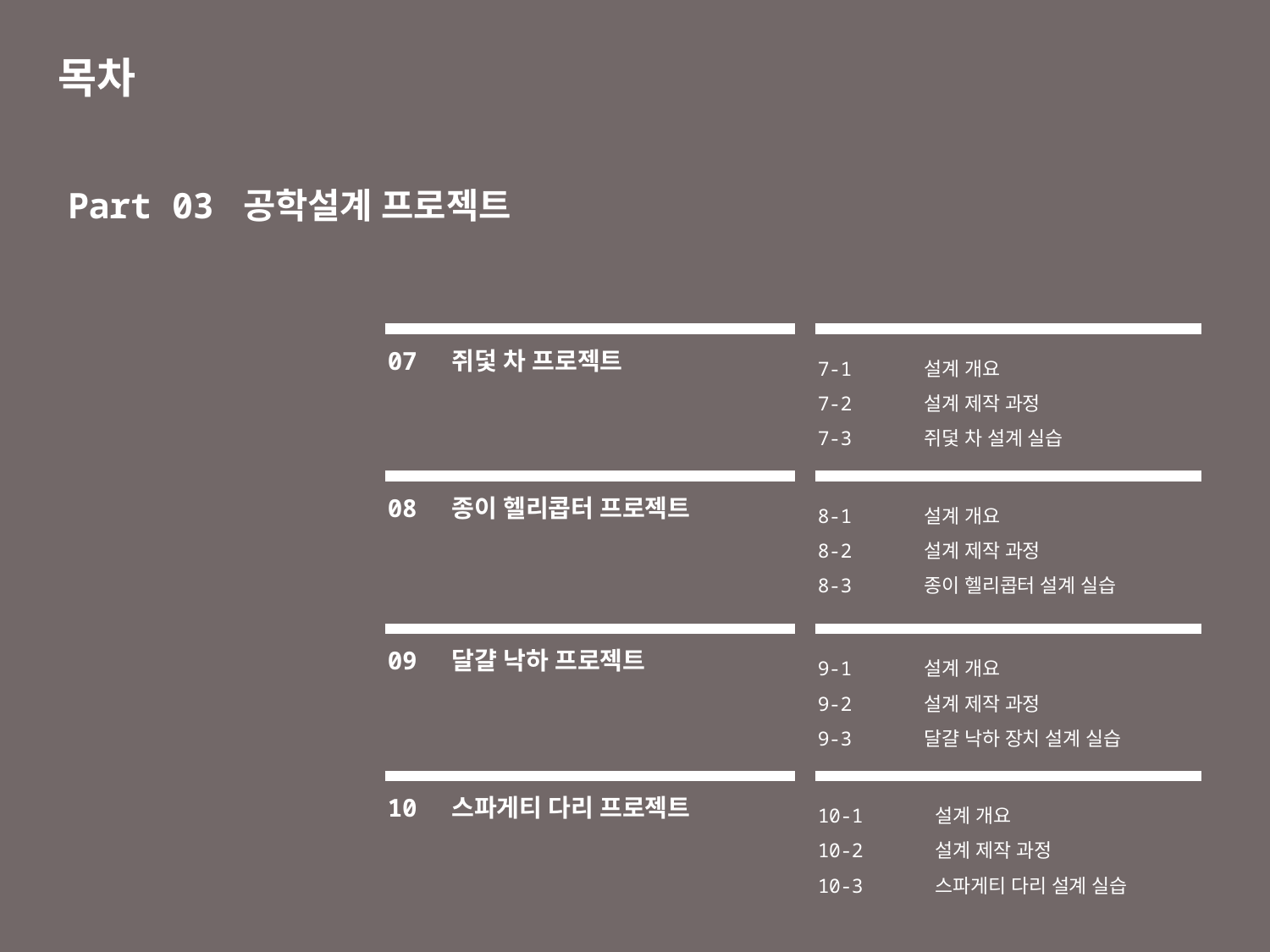

# 목차
Part 03 공학설계 프로젝트
07  쥐덫 차 프로젝트
7-1      설계 개요
7-2      설계 제작 과정
7-3      쥐덫 차 설계 실습
08  종이 헬리콥터 프로젝트
8-1      설계 개요
8-2      설계 제작 과정
8-3      종이 헬리콥터 설계 실습
09  달걀 낙하 프로젝트
9-1      설계 개요
9-2      설계 제작 과정
9-3      달걀 낙하 장치 설계 실습
10  스파게티 다리 프로젝트
10-1      설계 개요
10-2      설계 제작 과정
10-3      스파게티 다리 설계 실습